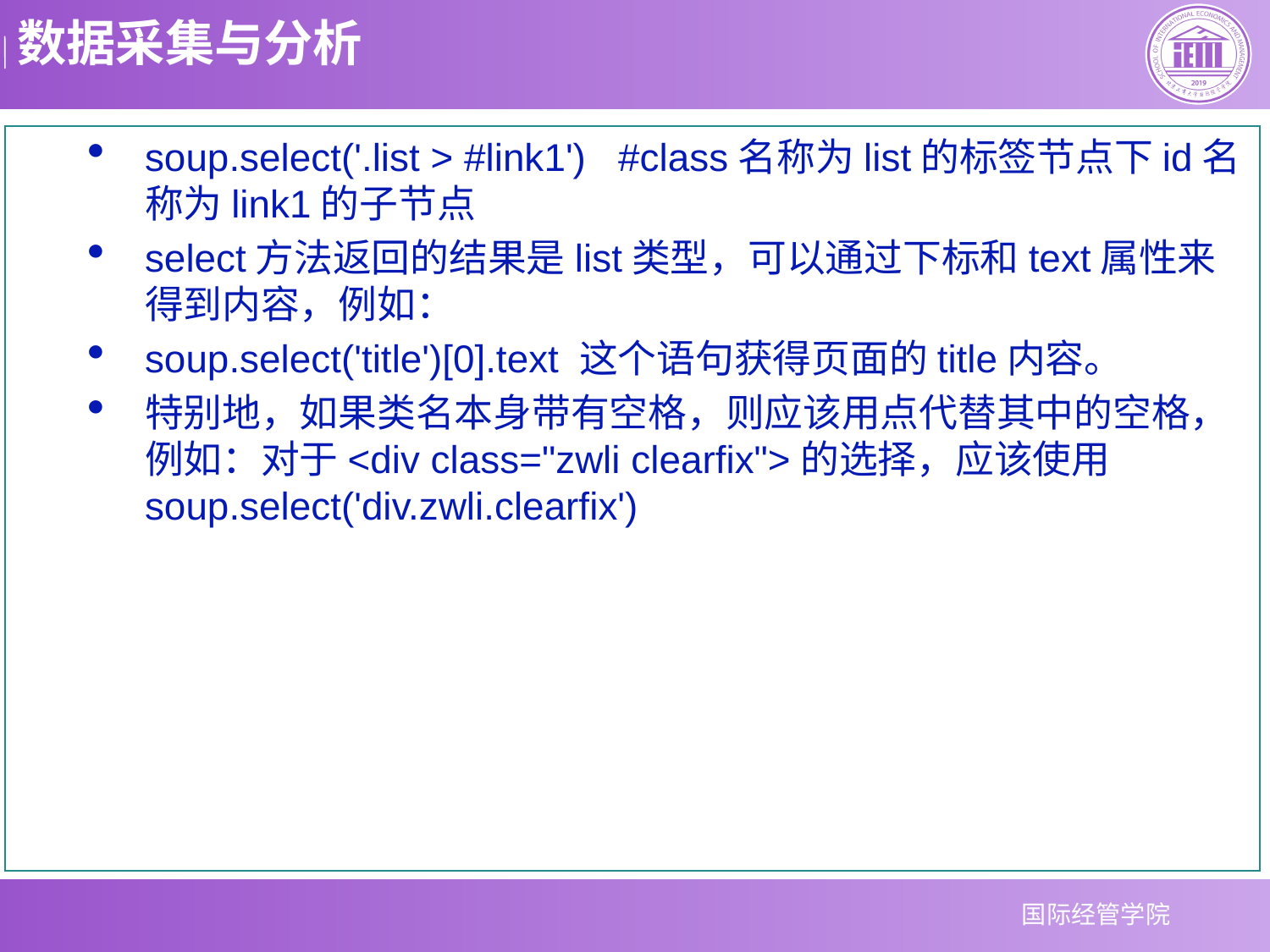

soup.select('.list > #link1')   #class名称为list的标签节点下id名称为link1的子节点
select方法返回的结果是list类型，可以通过下标和text属性来得到内容，例如：
soup.select('title')[0].text 这个语句获得页面的title内容。
特别地，如果类名本身带有空格，则应该用点代替其中的空格，例如：对于<div class="zwli clearfix">的选择，应该使用soup.select('div.zwli.clearfix')